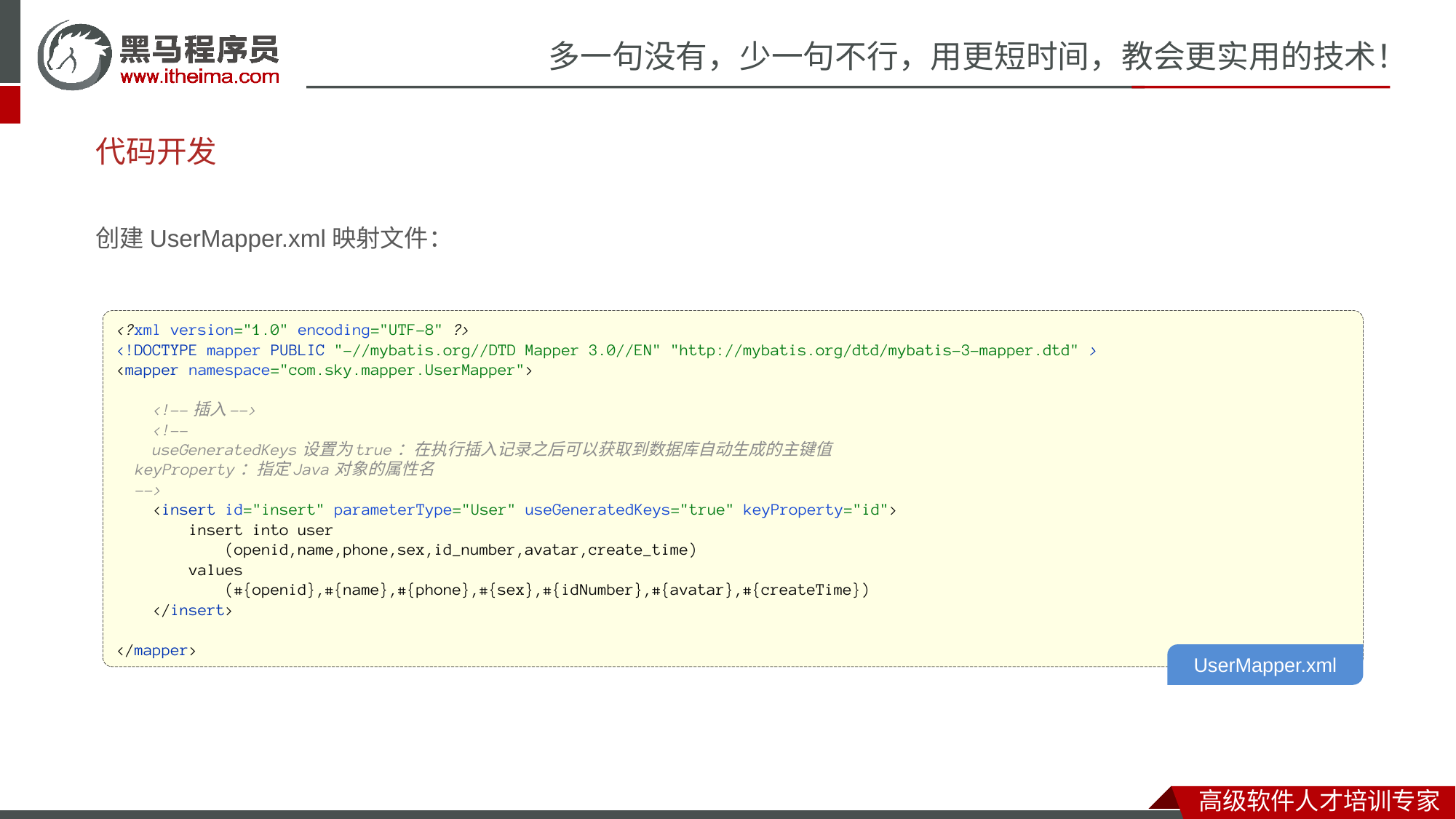

# 代码开发
创建UserMapper.xml映射文件：
<?xml version="1.0" encoding="UTF-8" ?>
<!DOCTYPE mapper PUBLIC "-//mybatis.org//DTD Mapper 3.0//EN" "http://mybatis.org/dtd/mybatis-3-mapper.dtd" >
<mapper namespace="com.sky.mapper.UserMapper">
    <!--插入-->
    <!--
    useGeneratedKeys设置为true：在执行插入记录之后可以获取到数据库自动生成的主键值
    keyProperty：指定Java对象的属性名
    -->
    <insert id="insert" parameterType="User" useGeneratedKeys="true" keyProperty="id">
        insert into user
            (openid,name,phone,sex,id_number,avatar,create_time)
        values
            (#{openid},#{name},#{phone},#{sex},#{idNumber},#{avatar},#{createTime})
    </insert>
</mapper>
UserMapper.xml